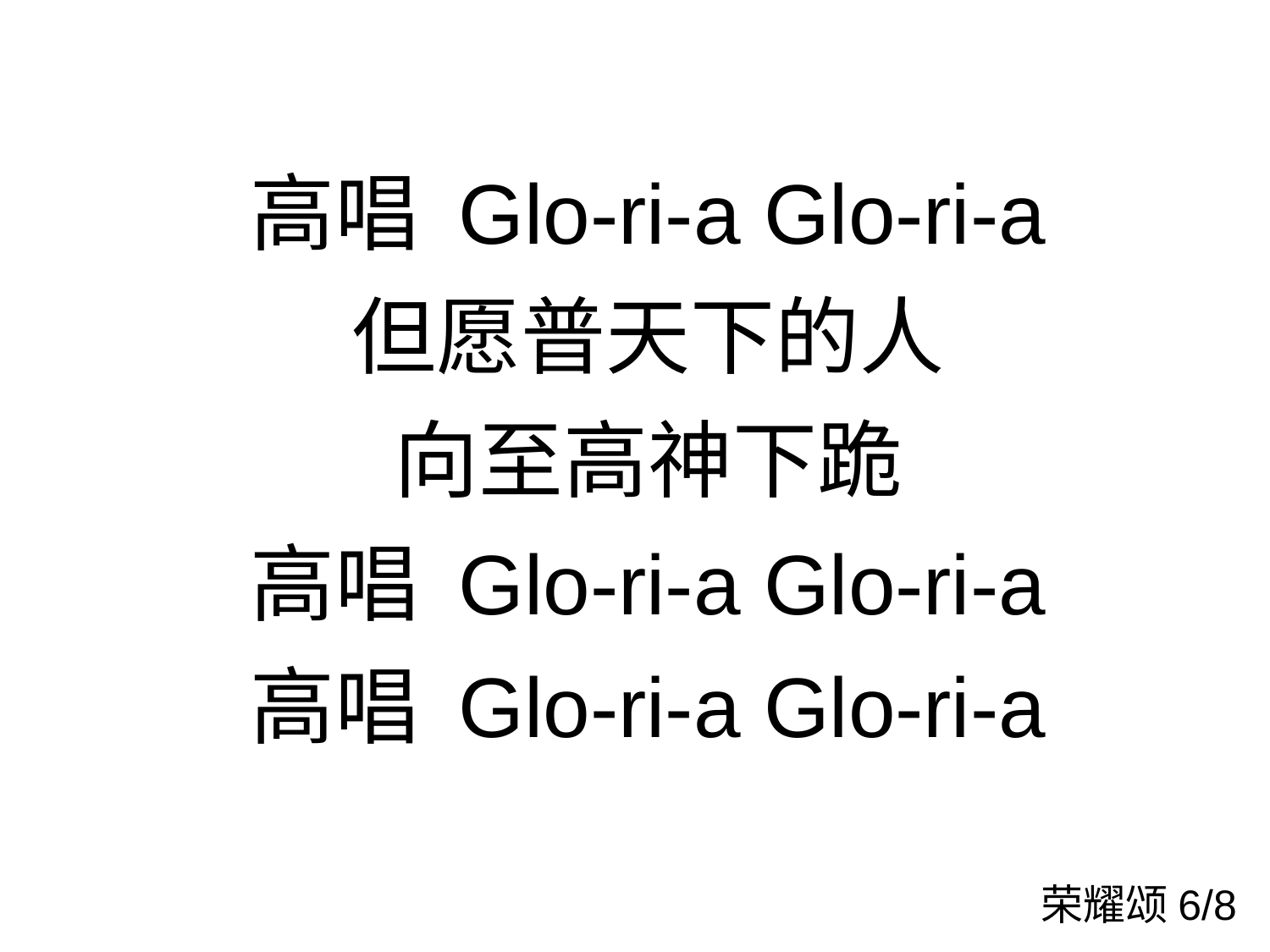

高唱 Glo-ri-a Glo-ri-a
但愿普天下的人
向至高神下跪
高唱 Glo-ri-a Glo-ri-a
高唱 Glo-ri-a Glo-ri-a
荣耀颂6/8